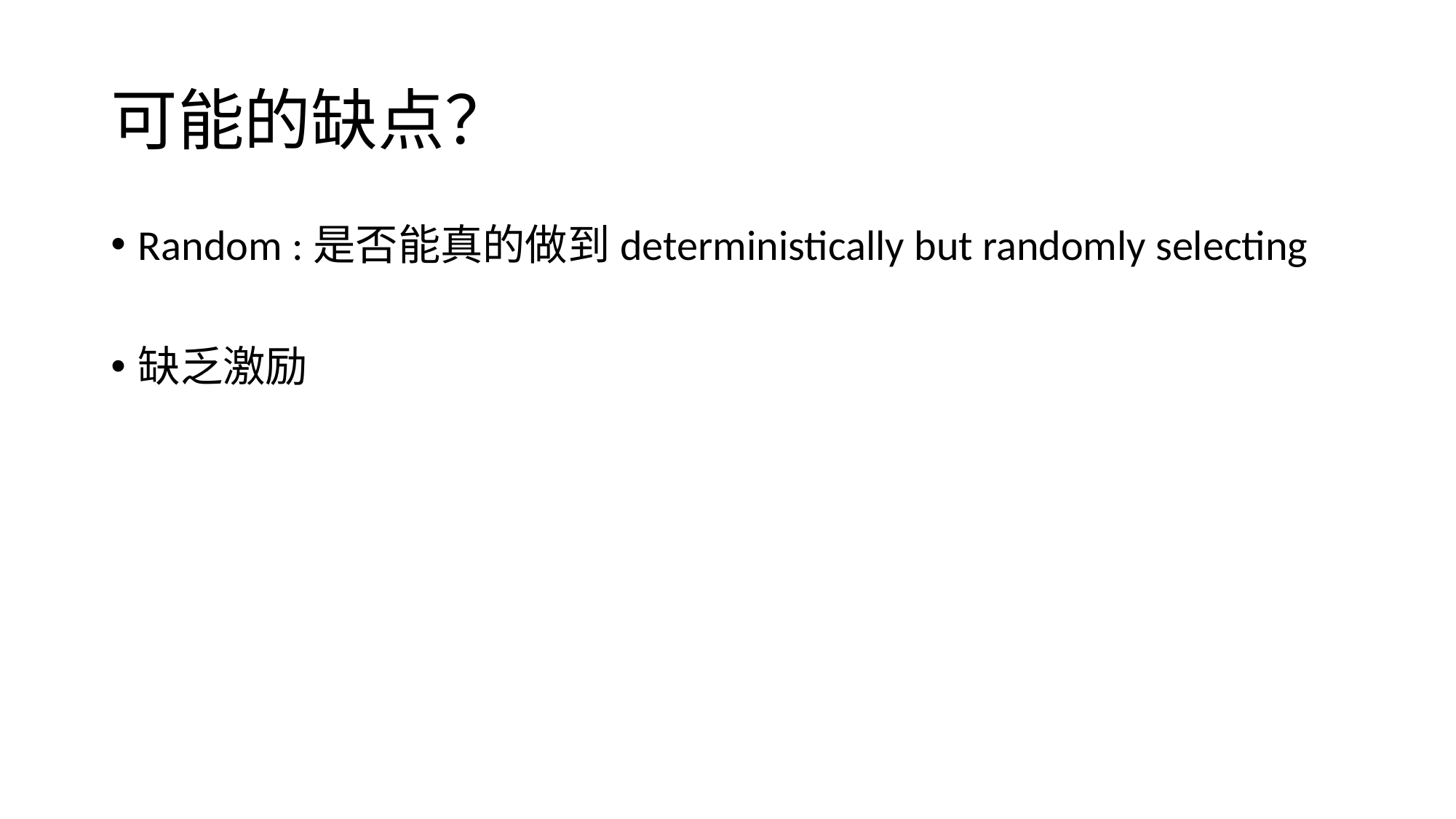

# 可能的缺点？
Random :是否能真的做到deterministically but randomly selecting

缺乏激励